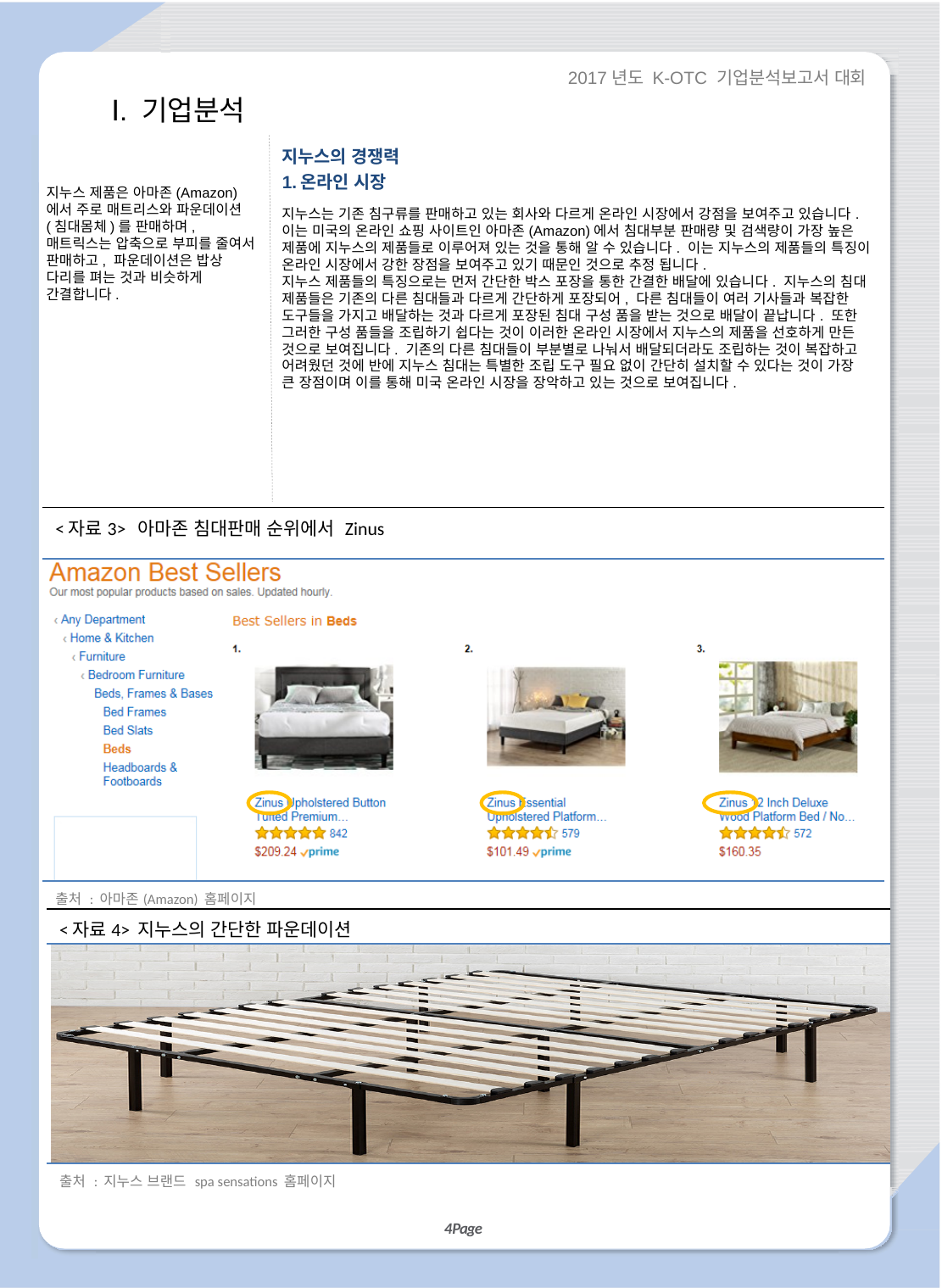

2017년도 K-OTC 기업분석보고서 대회
Ⅰ. 기업분석

지누스의 경쟁력
1.온라인 시장
지누스 제품은 아마존(Amazon)에서 주로 매트리스와 파운데이션(침대몸체)를 판매하며, 매트릭스는 압축으로 부피를 줄여서 판매하고, 파운데이션은 밥상 다리를 펴는 것과 비슷하게 간결합니다.

지누스는 기존 침구류를 판매하고 있는 회사와 다르게 온라인 시장에서 강점을 보여주고 있습니다. 이는 미국의 온라인 쇼핑 사이트인 아마존(Amazon)에서 침대부분 판매량 및 검색량이 가장 높은 제품에 지누스의 제품들로 이루어져 있는 것을 통해 알 수 있습니다. 이는 지누스의 제품들의 특징이 온라인 시장에서 강한 장점을 보여주고 있기 때문인 것으로 추정 됩니다.
지누스 제품들의 특징으로는 먼저 간단한 박스 포장을 통한 간결한 배달에 있습니다. 지누스의 침대 제품들은 기존의 다른 침대들과 다르게 간단하게 포장되어, 다른 침대들이 여러 기사들과 복잡한 도구들을 가지고 배달하는 것과 다르게 포장된 침대 구성 품을 받는 것으로 배달이 끝납니다. 또한 그러한 구성 품들을 조립하기 쉽다는 것이 이러한 온라인 시장에서 지누스의 제품을 선호하게 만든 것으로 보여집니다. 기존의 다른 침대들이 부분별로 나눠서 배달되더라도 조립하는 것이 복잡하고 어려웠던 것에 반에 지누스 침대는 특별한 조립 도구 필요 없이 간단히 설치할 수 있다는 것이 가장 큰 장점이며 이를 통해 미국 온라인 시장을 장악하고 있는 것으로 보여집니다.
| <자료3> 아마존 침대판매 순위에서 Zinus |
| --- |
|  |
| 출처 : 아마존(Amazon) 홈페이지 |

| <자료4> 지누스의 간단한 파운데이션 |
| --- |
|  |
| 출처 : 지누스 브랜드 spa sensations 홈페이지 |
4Page